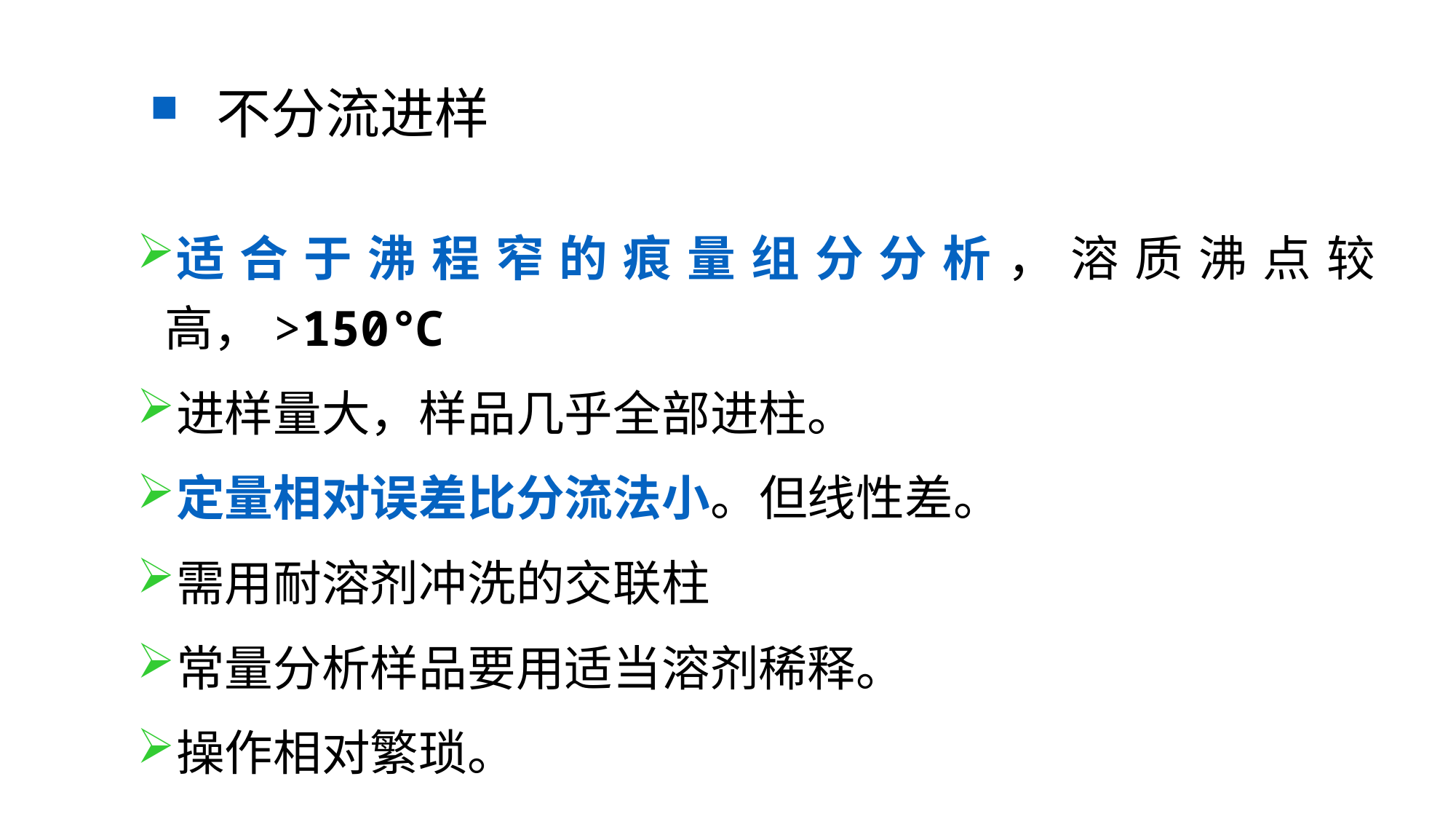

不分流进样
适合于沸程窄的痕量组分分析，溶质沸点较高，>150℃
进样量大，样品几乎全部进柱。
定量相对误差比分流法小。但线性差。
需用耐溶剂冲洗的交联柱
常量分析样品要用适当溶剂稀释。
操作相对繁琐。